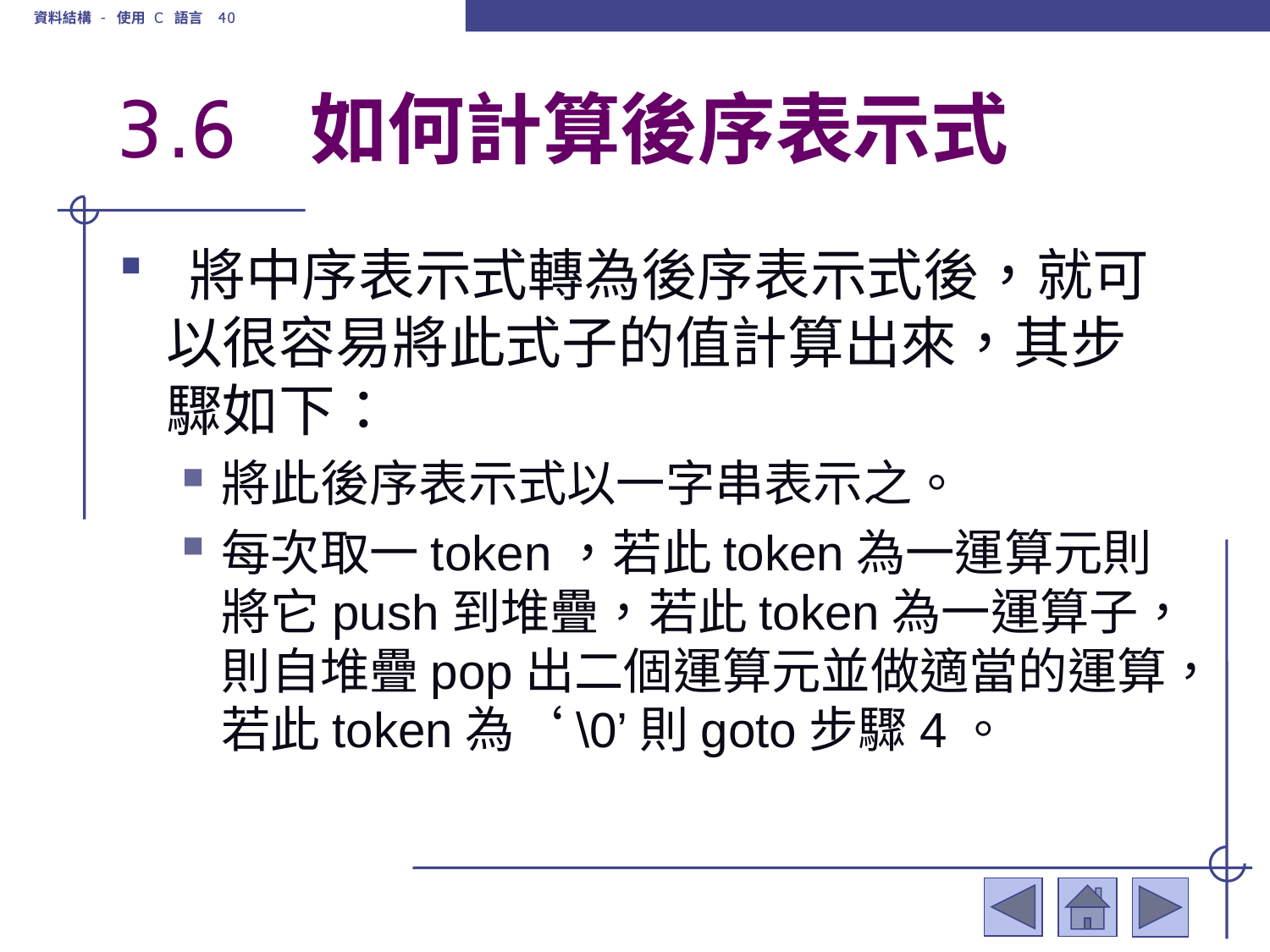

資料結構 - 使用 C 語言   40
# 3.6	  如何計算後序表示式
 將中序表示式轉為後序表示式後，就可以很容易將此式子的值計算出來，其步驟如下：
將此後序表示式以一字串表示之。
每次取一token，若此token為一運算元則將它push到堆疊，若此token為一運算子，則自堆疊pop出二個運算元並做適當的運算，若此token為‘\0’則goto步驟4。